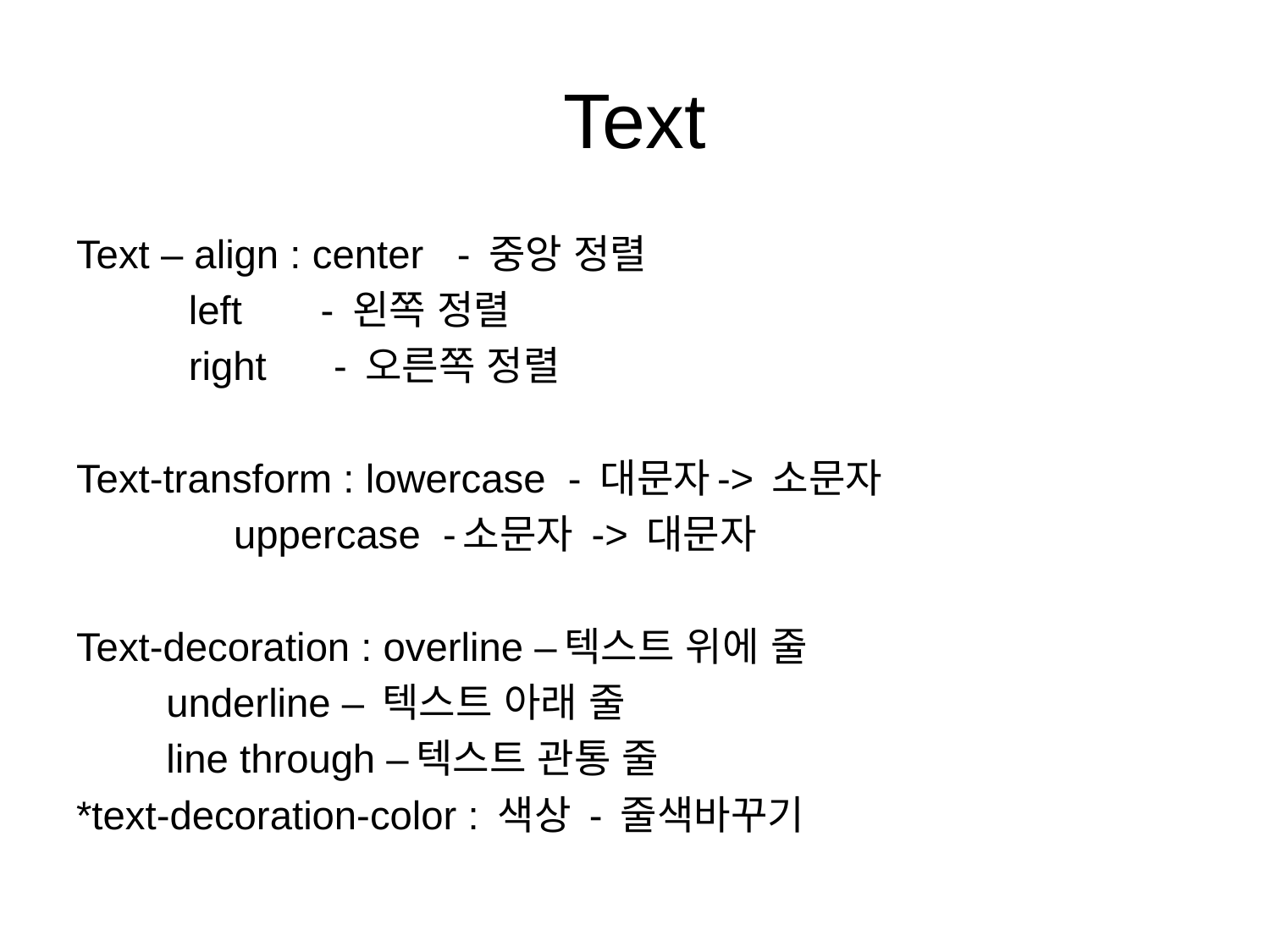

# Text
Text – align : center   - 중앙 정렬
		  left       - 왼쪽 정렬
		  right      - 오른쪽 정렬

Text-transform : lowercase  - 대문자-> 소문자
		      uppercase  -소문자 -> 대문자

Text-decoration : overline –텍스트 위에 줄
			underline – 텍스트 아래 줄
			line through –텍스트 관통 줄
*text-decoration-color : 색상 - 줄색바꾸기